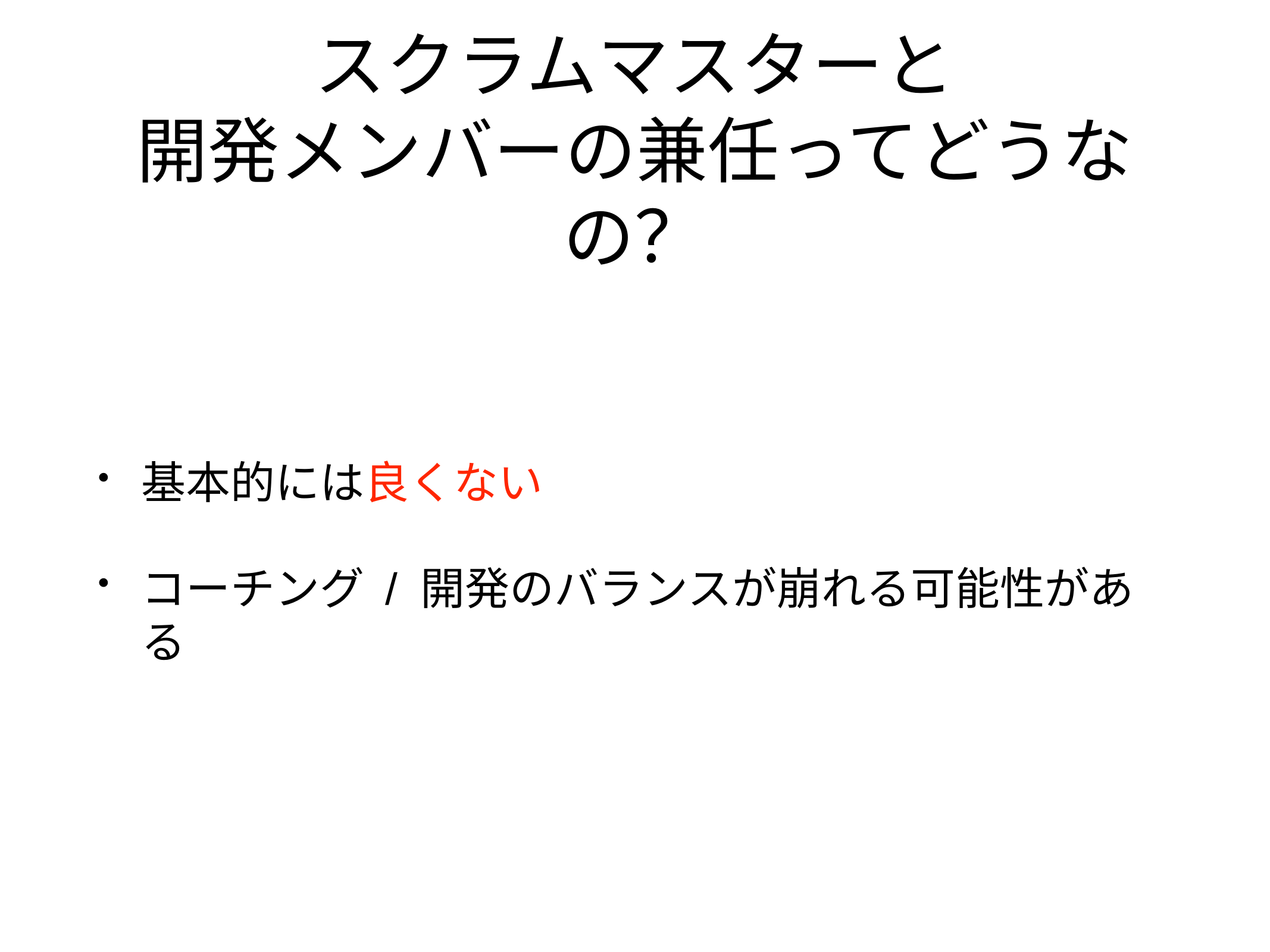

# スクラムマスターと
開発メンバーの兼任ってどうなの？
基本的には良くない
コーチング / 開発のバランスが崩れる可能性がある